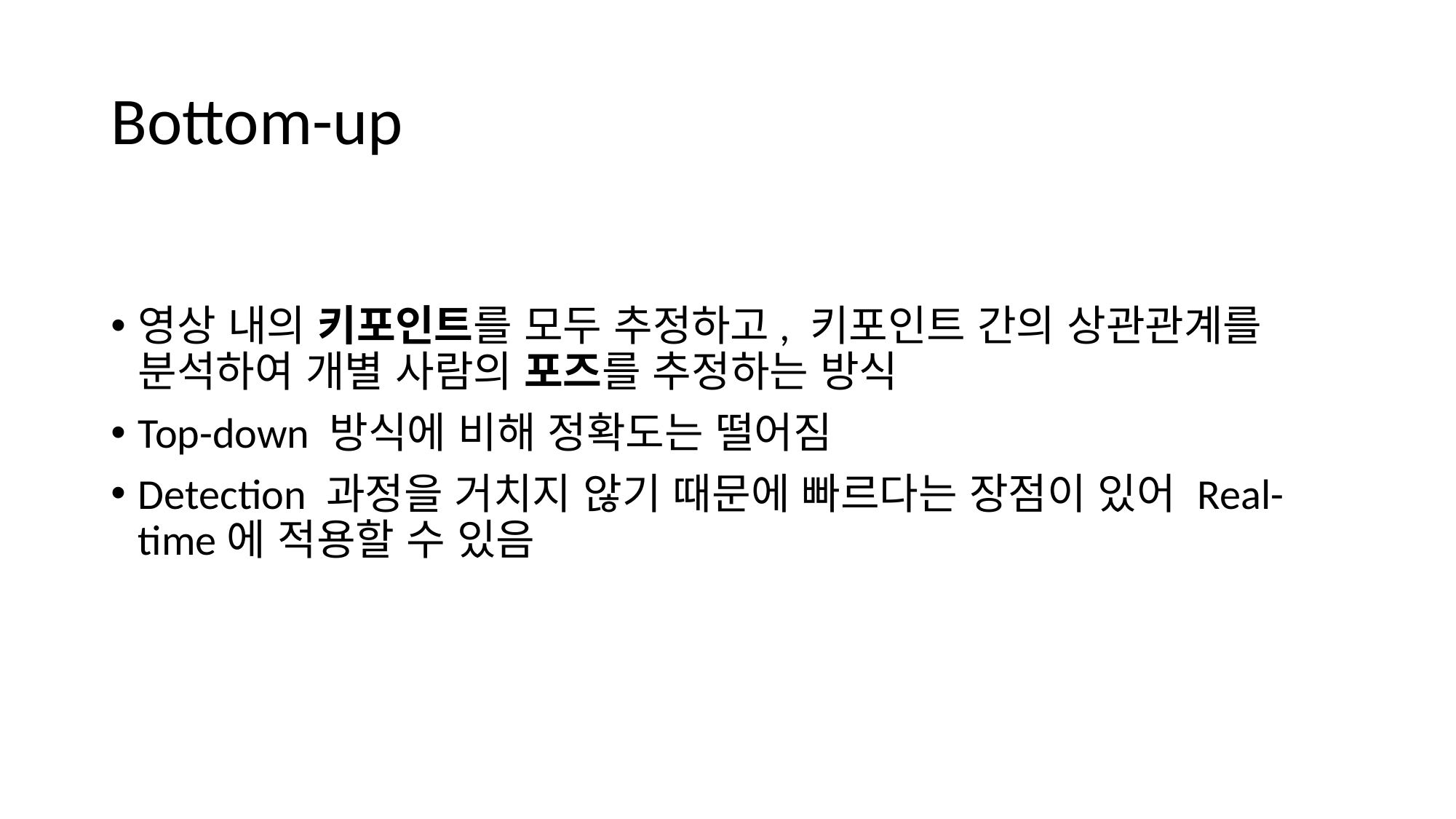

# Bottom-up
영상 내의 키포인트를 모두 추정하고, 키포인트 간의 상관관계를 분석하여 개별 사람의 포즈를 추정하는 방식
Top-down 방식에 비해 정확도는 떨어짐
Detection 과정을 거치지 않기 때문에 빠르다는 장점이 있어 Real-time에 적용할 수 있음